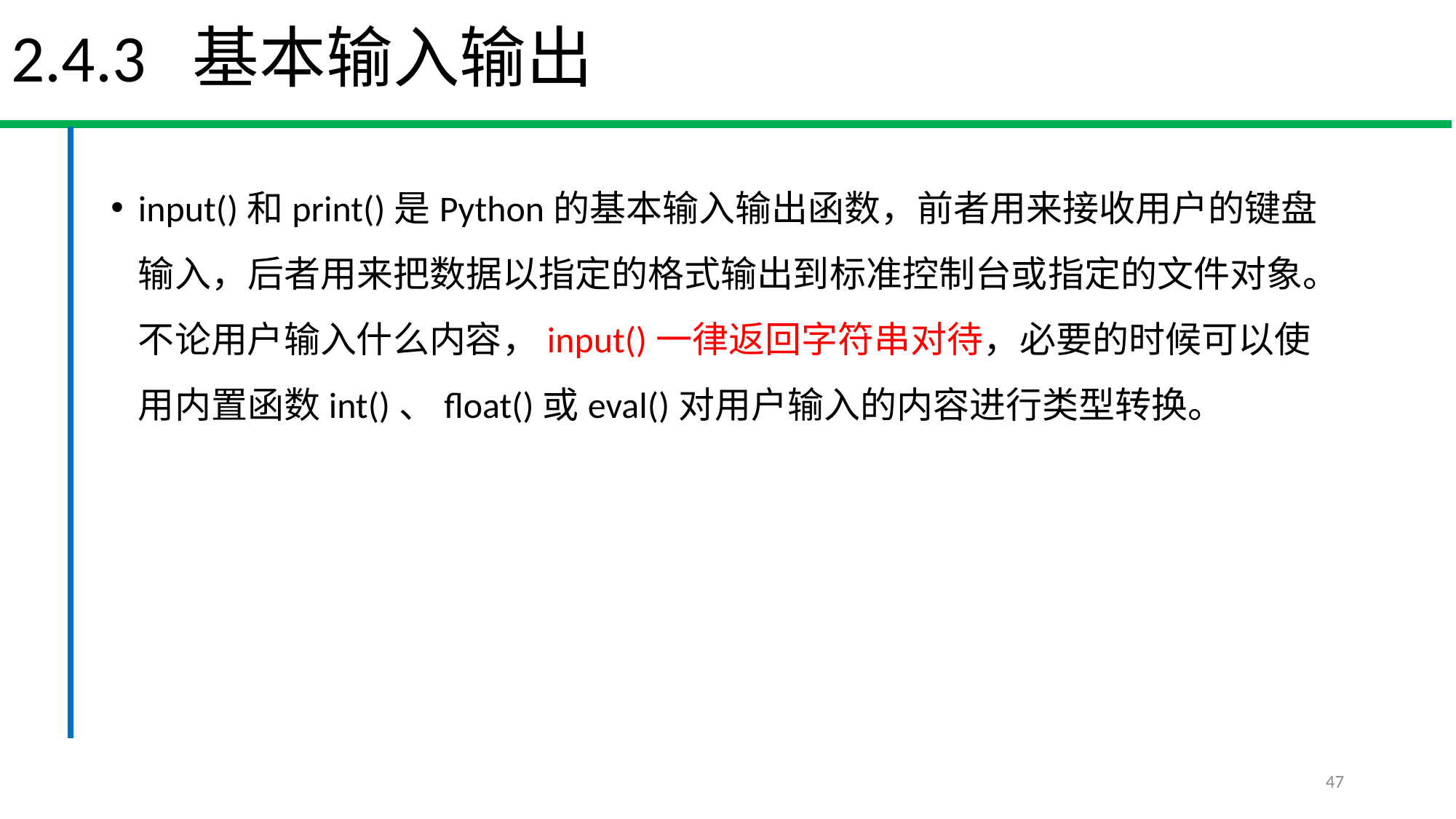

2.4.3  基本输入输出
input()和print()是Python的基本输入输出函数，前者用来接收用户的键盘输入，后者用来把数据以指定的格式输出到标准控制台或指定的文件对象。不论用户输入什么内容，input()一律返回字符串对待，必要的时候可以使用内置函数int()、float()或eval()对用户输入的内容进行类型转换。
47